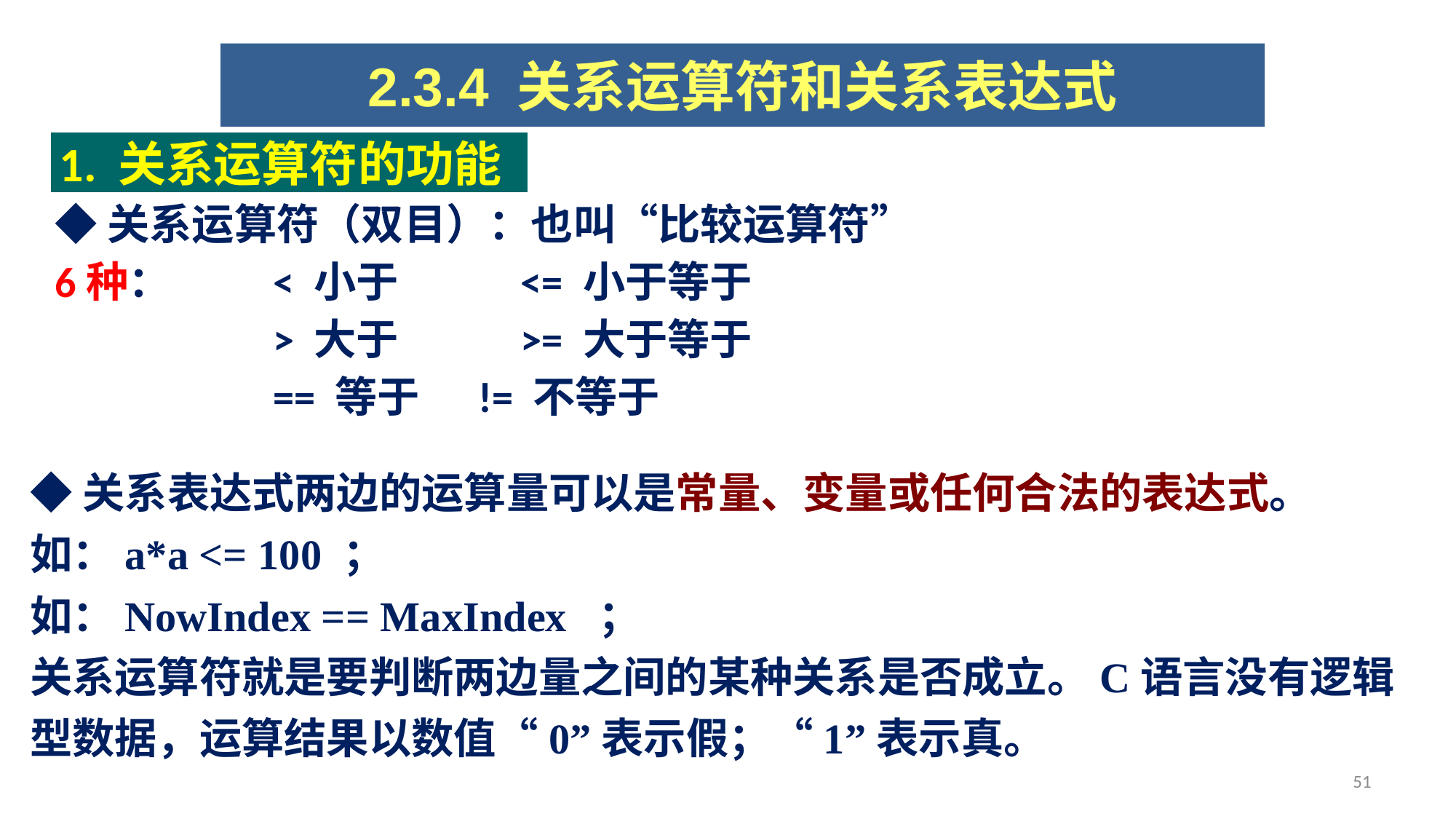

2.3.4 关系运算符和关系表达式
1. 关系运算符的功能
◆关系运算符（双目）：也叫“比较运算符”
6种： 	< 小于   	  <= 小于等于
		> 大于    	  >= 大于等于
		== 等于     != 不等于
◆关系表达式两边的运算量可以是常量、变量或任何合法的表达式。
如：a*a <= 100 ；
如：NowIndex == MaxIndex  ；
关系运算符就是要判断两边量之间的某种关系是否成立。C语言没有逻辑型数据，运算结果以数值“0”表示假；“1”表示真。
51